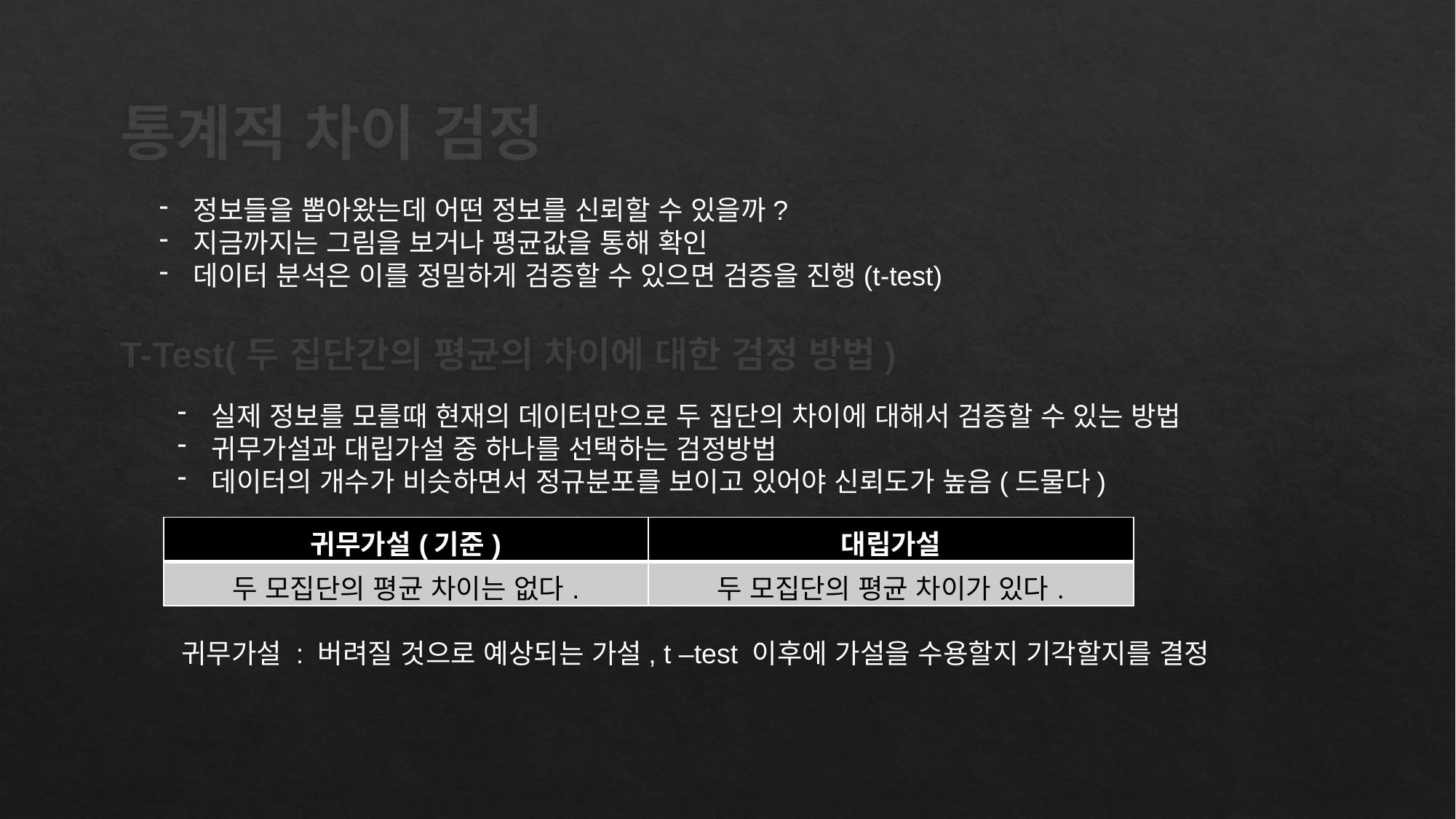

# 통계적 차이 검정
정보들을 뽑아왔는데 어떤 정보를 신뢰할 수 있을까?
지금까지는 그림을 보거나 평균값을 통해 확인
데이터 분석은 이를 정밀하게 검증할 수 있으면 검증을 진행(t-test)
T-Test(두 집단간의 평균의 차이에 대한 검정 방법)
실제 정보를 모를때 현재의 데이터만으로 두 집단의 차이에 대해서 검증할 수 있는 방법
귀무가설과 대립가설 중 하나를 선택하는 검정방법
데이터의 개수가 비슷하면서 정규분포를 보이고 있어야 신뢰도가 높음(드물다)
| 귀무가설(기준) | 대립가설 |
| --- | --- |
| 두 모집단의 평균 차이는 없다. | 두 모집단의 평균 차이가 있다. |
귀무가설 : 버려질 것으로 예상되는 가설, t –test 이후에 가설을 수용할지 기각할지를 결정